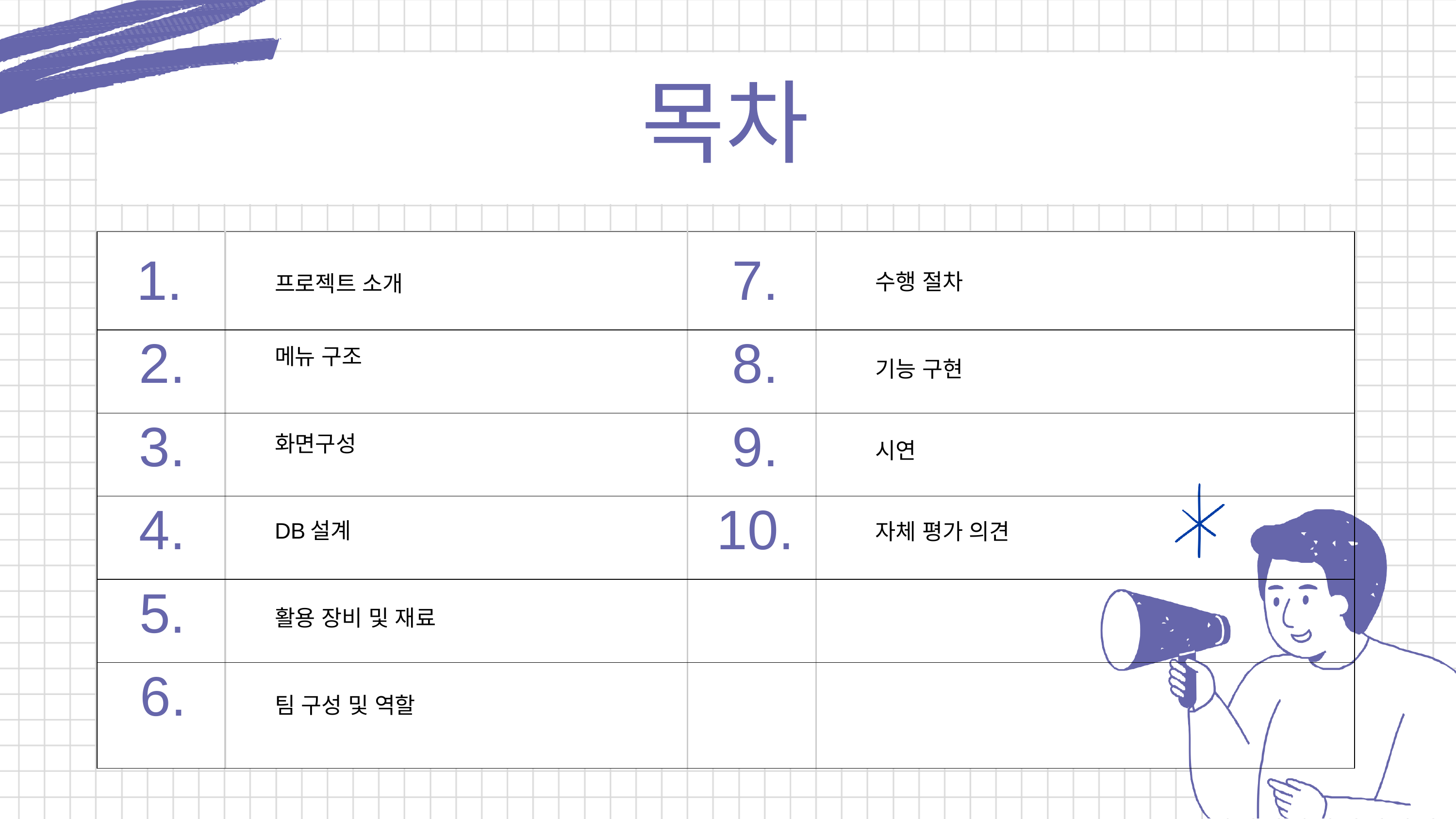

목차

| 1. | 프로젝트 소개 | 7. | 수행 절차 |
| --- | --- | --- | --- |
| 2. | 메뉴 구조 | 8. | 기능 구현 |
| 3. | 화면구성 | 9. | 시연 |
| 4. | DB설계 | 10. | 자체 평가 의견 |
| 5. | 활용 장비 및 재료 |  |  |
| 6. | 팀 구성 및 역할 |  |  |